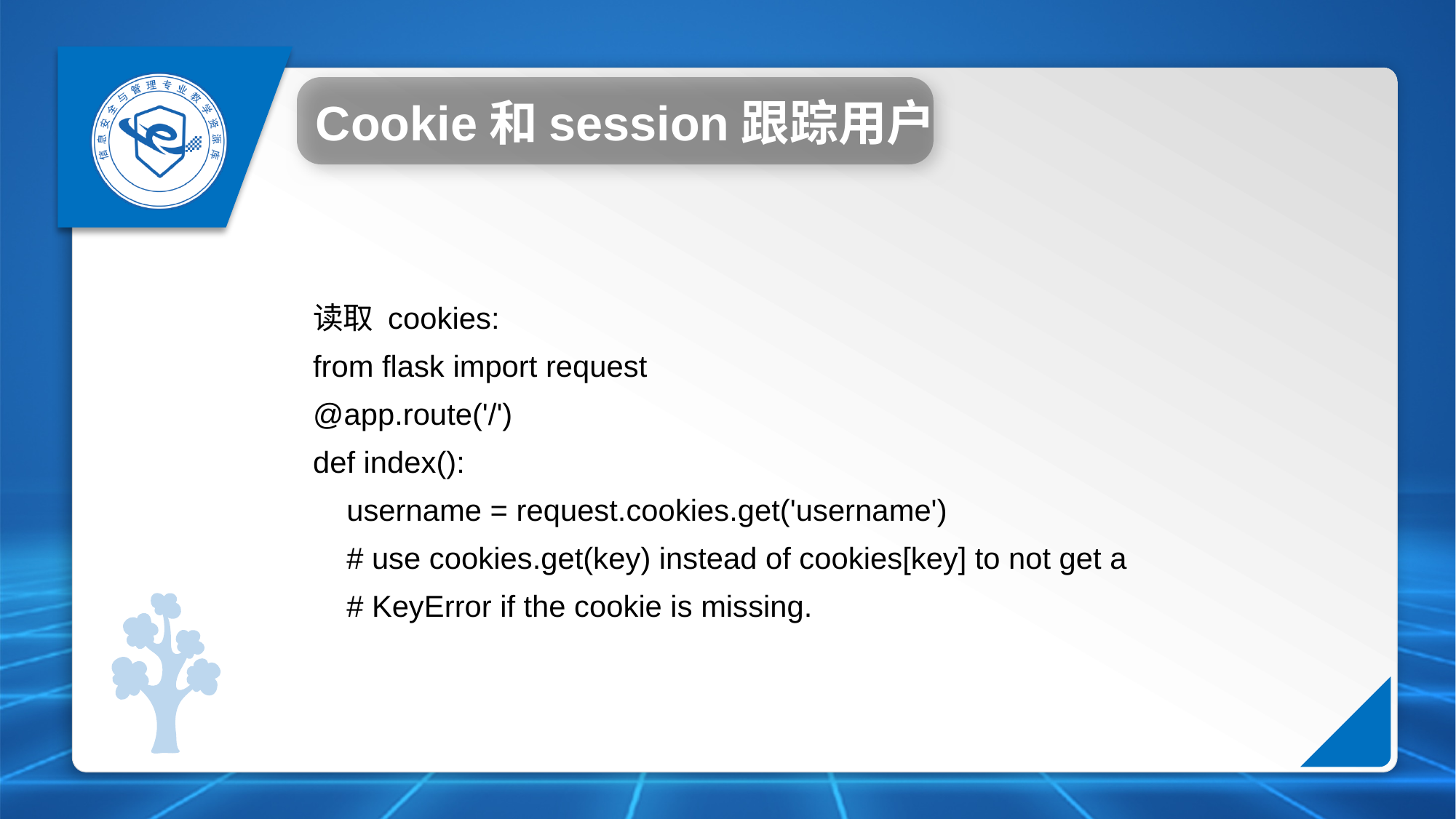

Cookie和session跟踪用户
读取 cookies:
from flask import request
@app.route('/')
def index():
    username = request.cookies.get('username')
    # use cookies.get(key) instead of cookies[key] to not get a
    # KeyError if the cookie is missing.